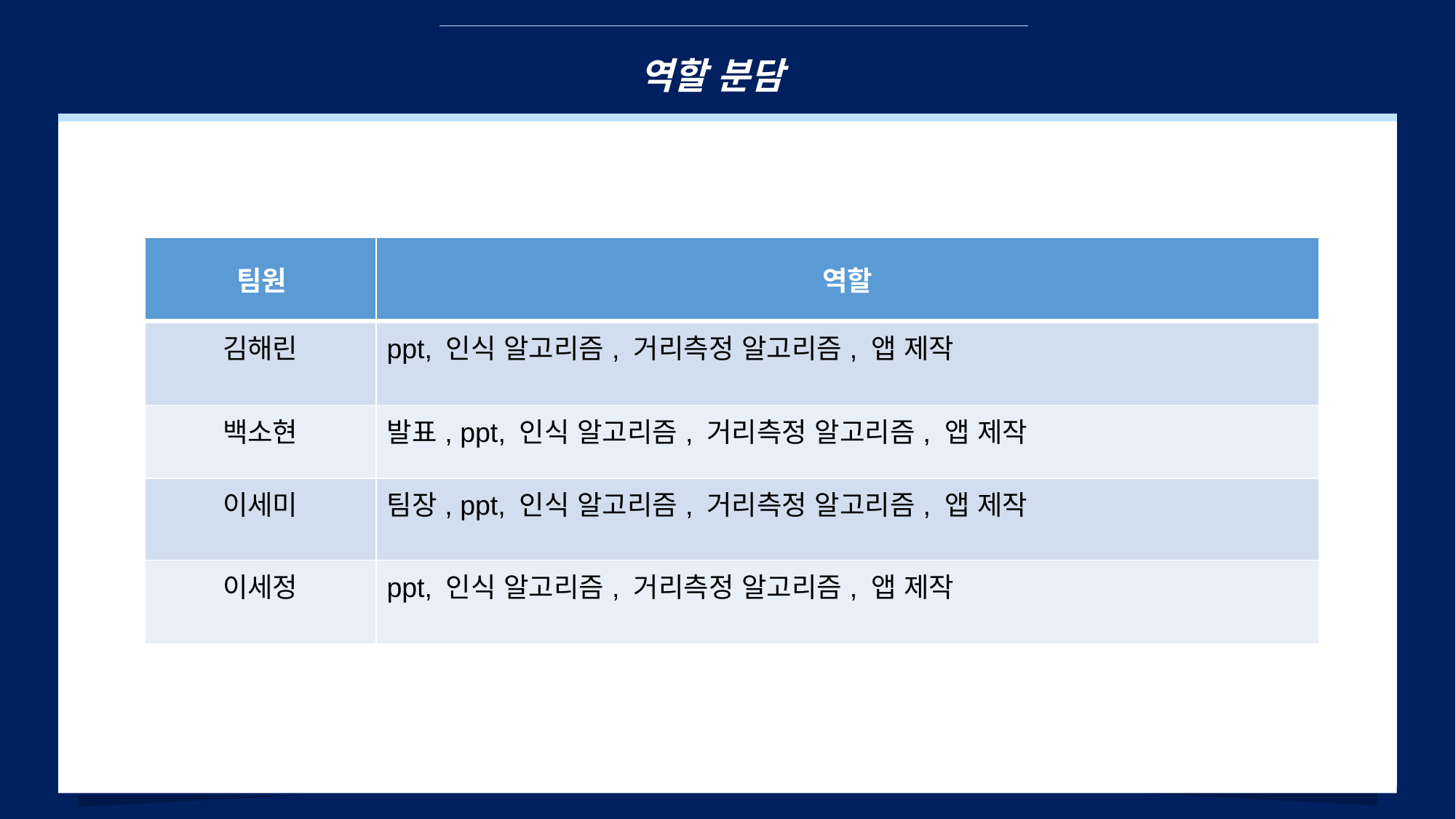

역할 분담

|  | 역할 |
| --- | --- |
| 김해린 | ppt, 인식 알고리즘, 거리측정 알고리즘, 앱 제작 |
| 백소현 | 발표, ppt, 인식 알고리즘, 거리측정 알고리즘, 앱 제작 |
| 이세미 | 팀장, ppt, 인식 알고리즘, 거리측정 알고리즘, 앱 제작 |
| 이세정 | ppt, 인식 알고리즘, 거리측정 알고리즘, 앱 제작 |
팀원